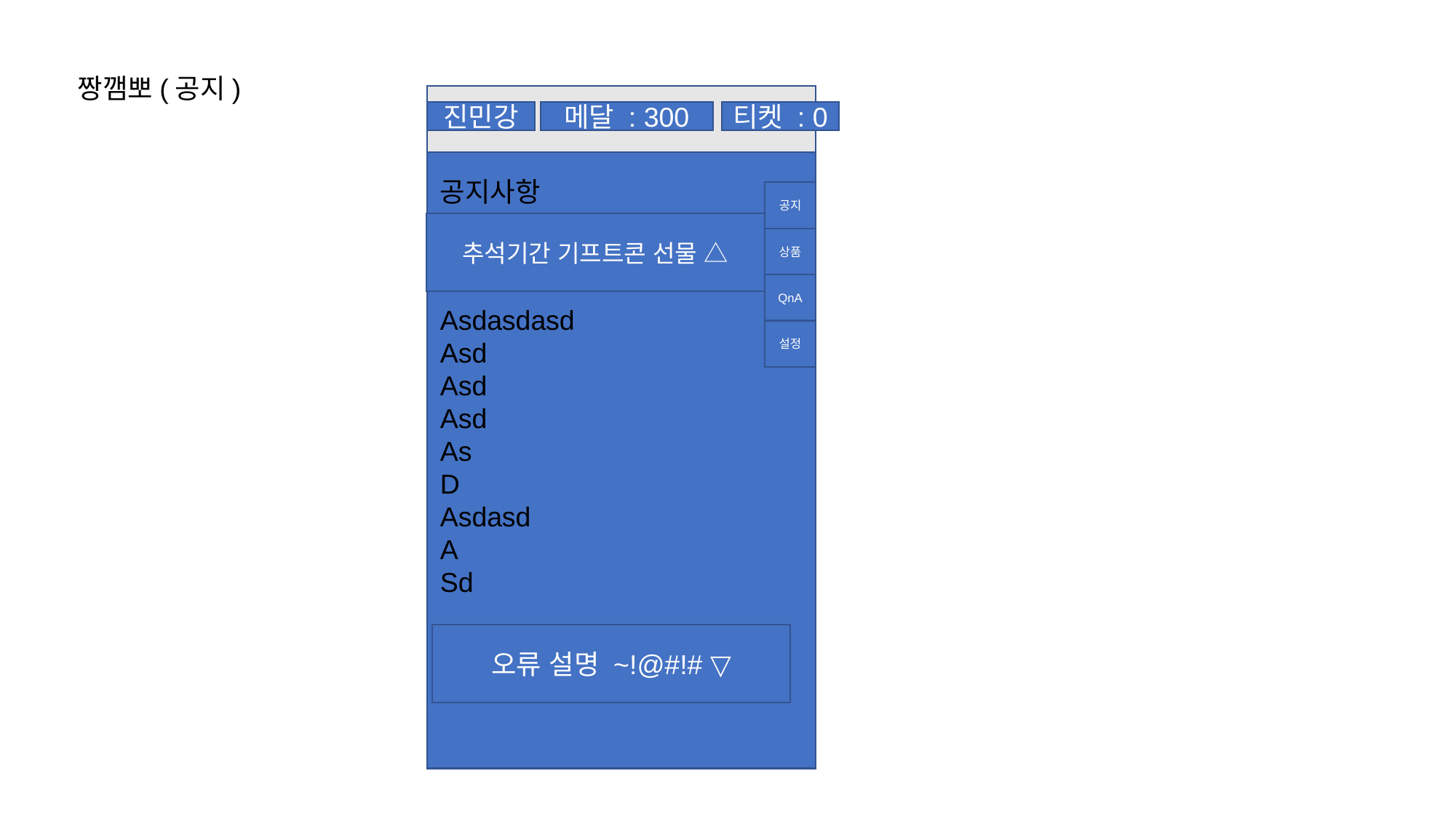

짱깸뽀(공지)

진민강
메달 : 300
티켓 : 0
공지사항
공지
추석기간 기프트콘 선물 △
상품
QnA
Asdasdasd
Asd
Asd
Asd
As
D
Asdasd
A
Sd
설정
오류 설명 ~!@#!# ▽